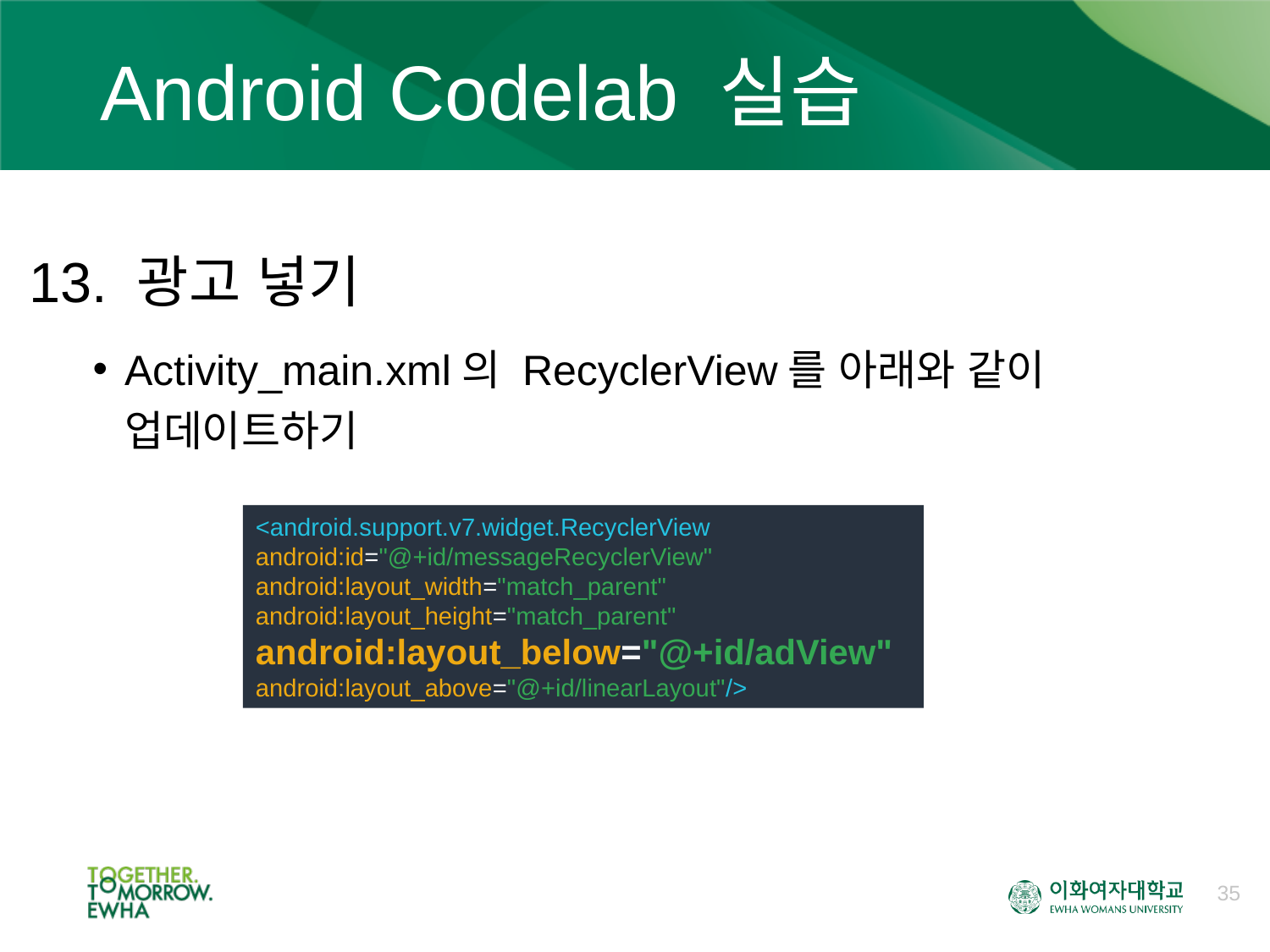

# Android Codelab 실습
13. 광고 넣기
Activity_main.xml의 RecyclerView를 아래와 같이 업데이트하기

<android.support.v7.widget.RecyclerView
android:id="@+id/messageRecyclerView"
android:layout_width="match_parent"
android:layout_height="match_parent"
android:layout_below="@+id/adView"
android:layout_above="@+id/linearLayout"/>
35